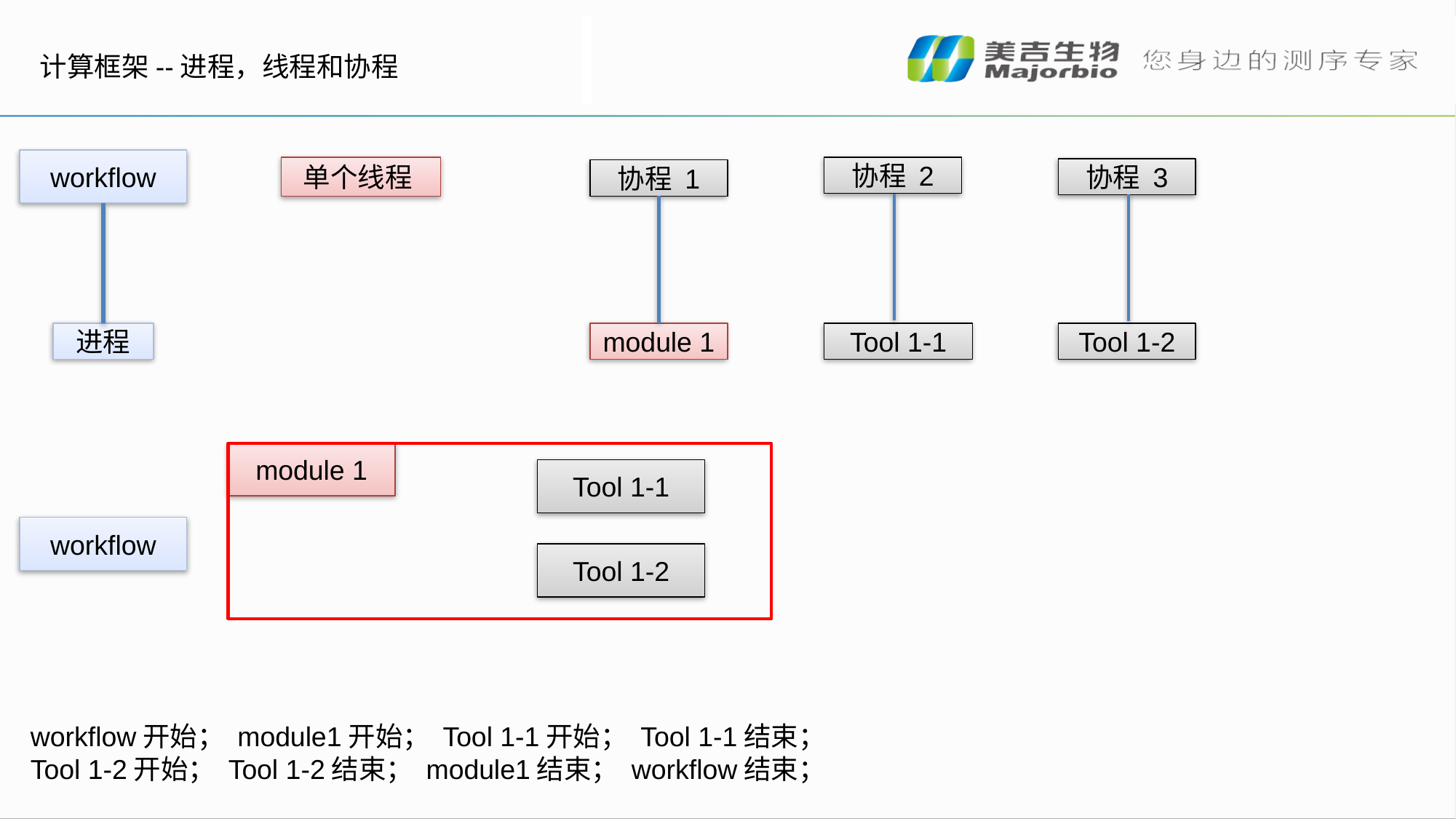

计算框架--进程，线程和协程
workflow
单个线程
协程 2
协程 3
协程 1
进程
module 1
Tool 1-1
Tool 1-2
module 1

Tool 1-1
Tool 1-2
workflow
workflow开始； module1开始； Tool 1-1开始； Tool 1-1结束；Tool 1-2开始； Tool 1-2结束； module1结束； workflow结束；